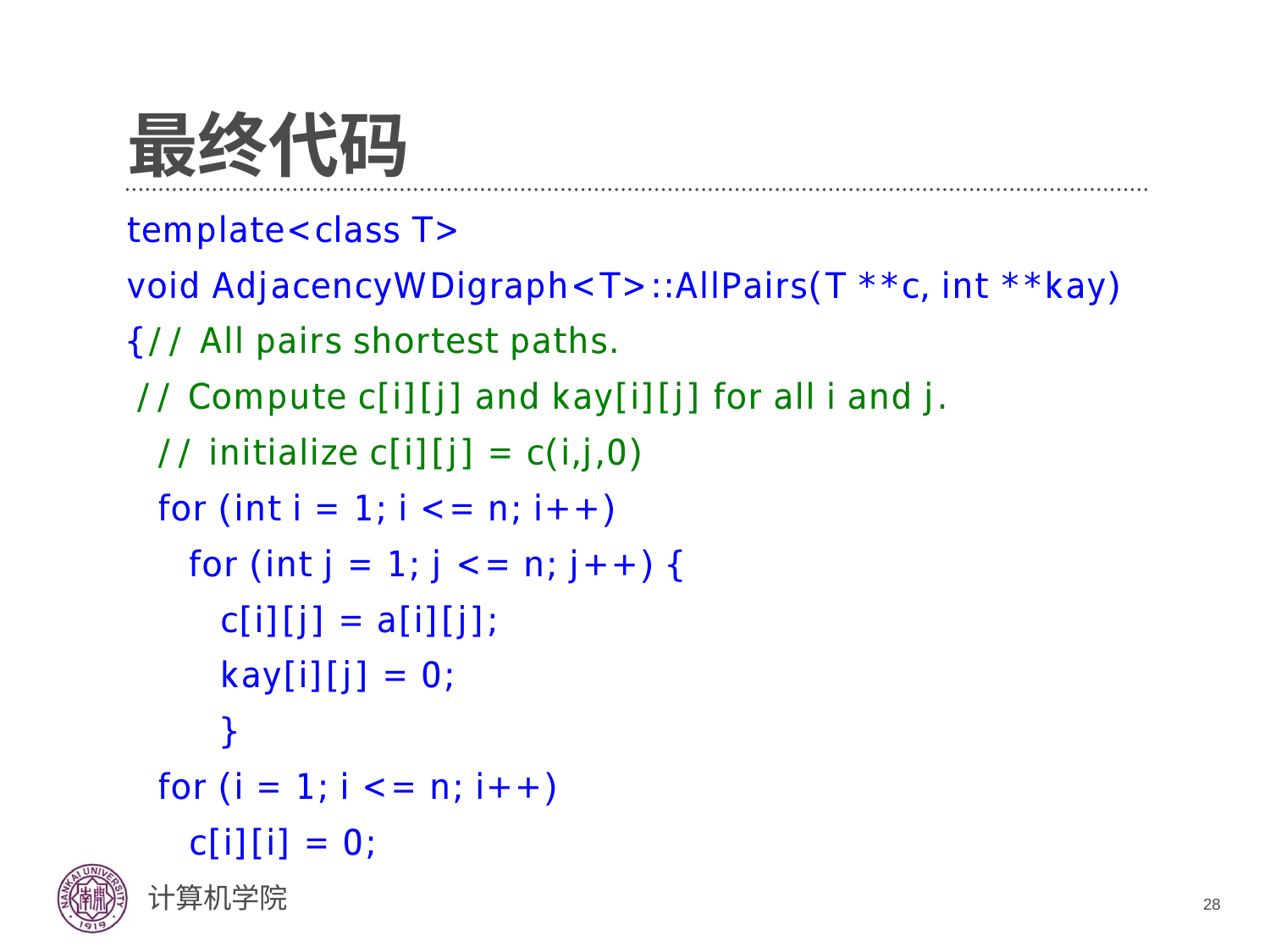

# 最终代码
template<class T>
void AdjacencyWDigraph<T>::AllPairs(T **c, int **kay)
{// All pairs shortest paths.
 // Compute c[i][j] and kay[i][j] for all i and j.
   // initialize c[i][j] = c(i,j,0)
   for (int i = 1; i <= n; i++)
      for (int j = 1; j <= n; j++) {
         c[i][j] = a[i][j];
         kay[i][j] = 0;
         }
   for (i = 1; i <= n; i++)
      c[i][i] = 0;
28